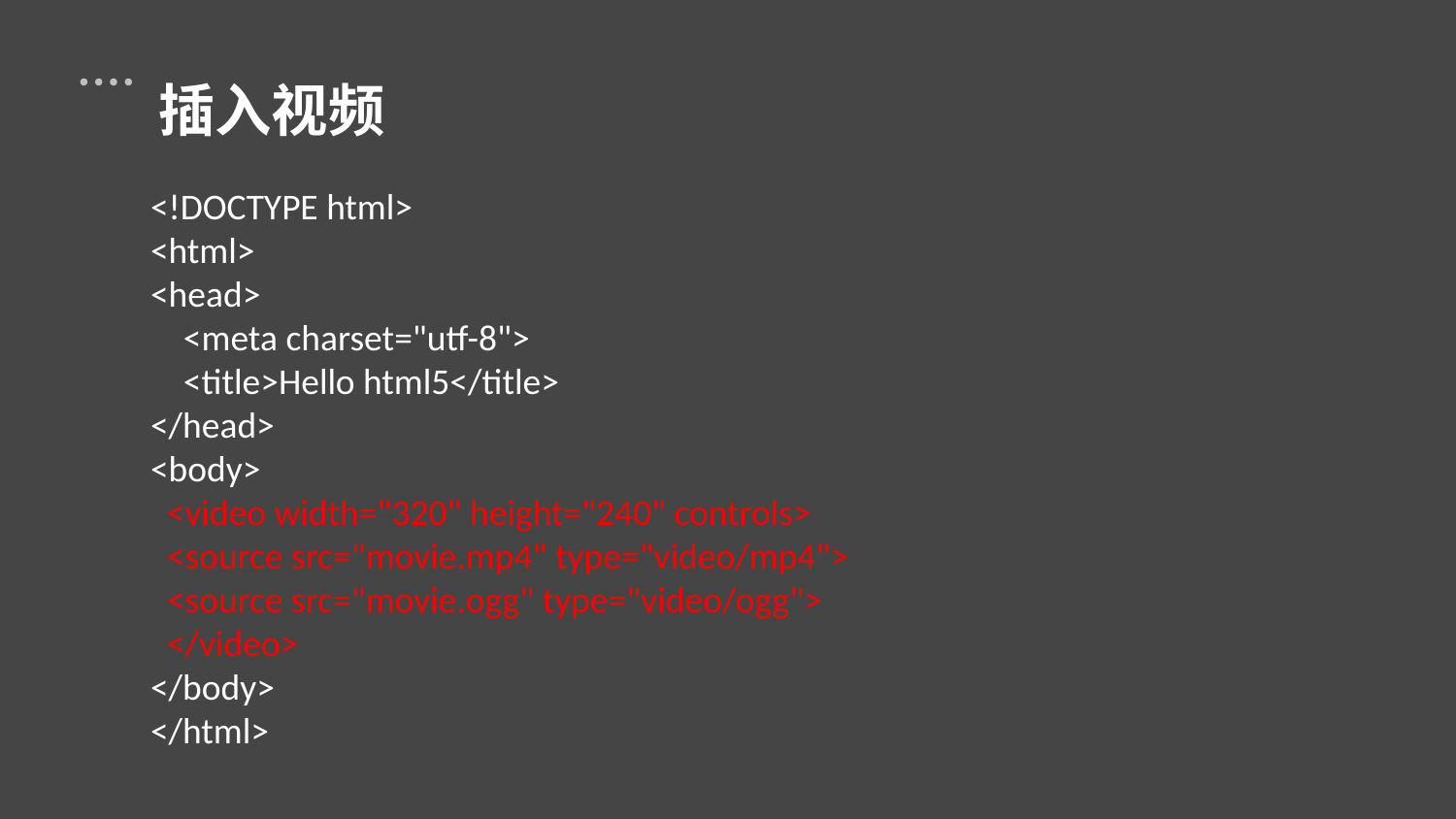

插入视频
<!DOCTYPE html>
<html>
<head>
    <meta charset="utf-8">
    <title>Hello html5</title>
</head>
<body>
  <video width="320" height="240" controls>
  <source src="movie.mp4" type="video/mp4">
  <source src="movie.ogg" type="video/ogg">
  </video>
</body>
</html>